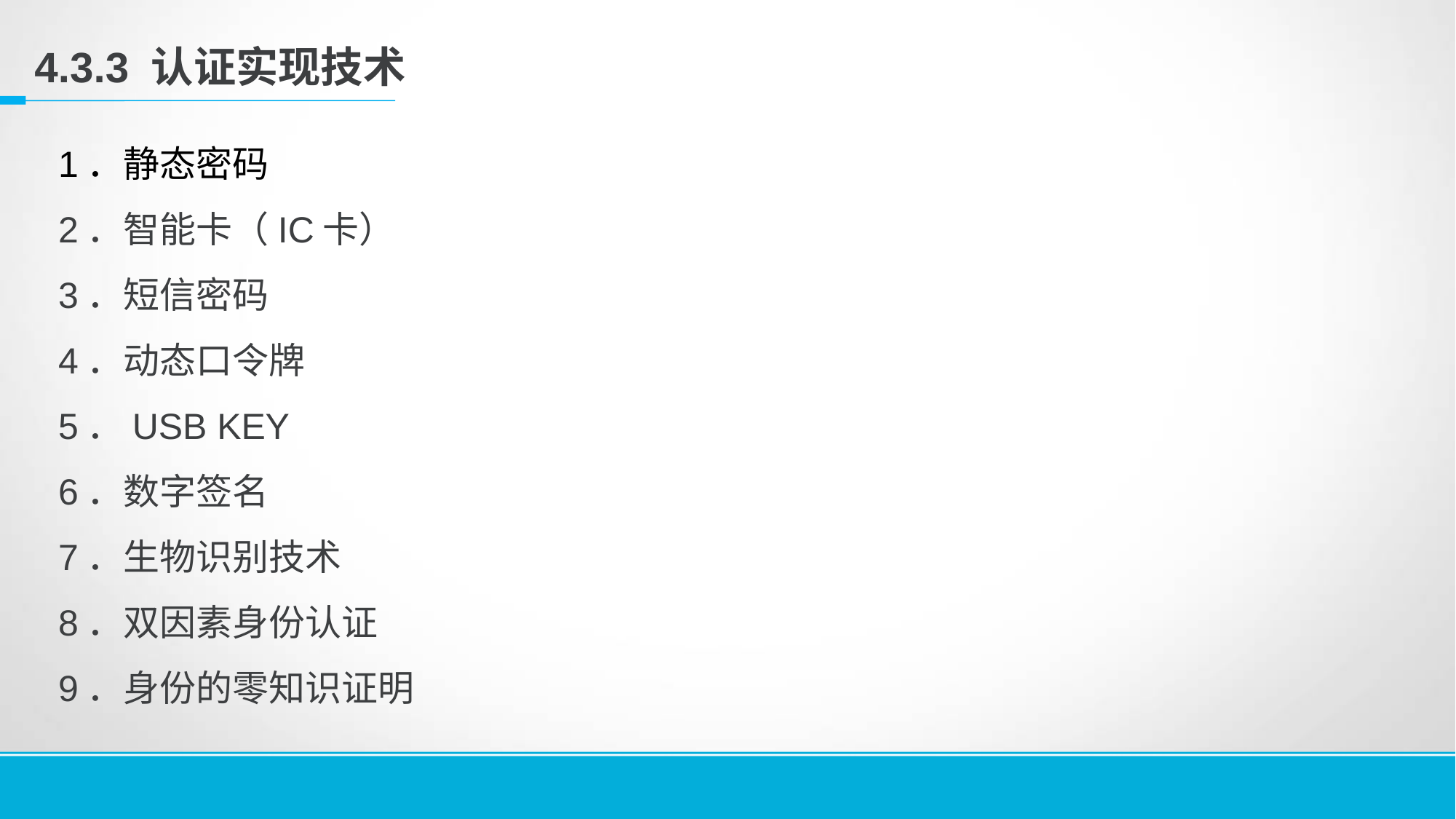

4.3.3 认证实现技术
1．静态密码
2．智能卡（IC卡）
3．短信密码
4．动态口令牌
5．USB KEY
6．数字签名
7．生物识别技术
8．双因素身份认证
9．身份的零知识证明

15